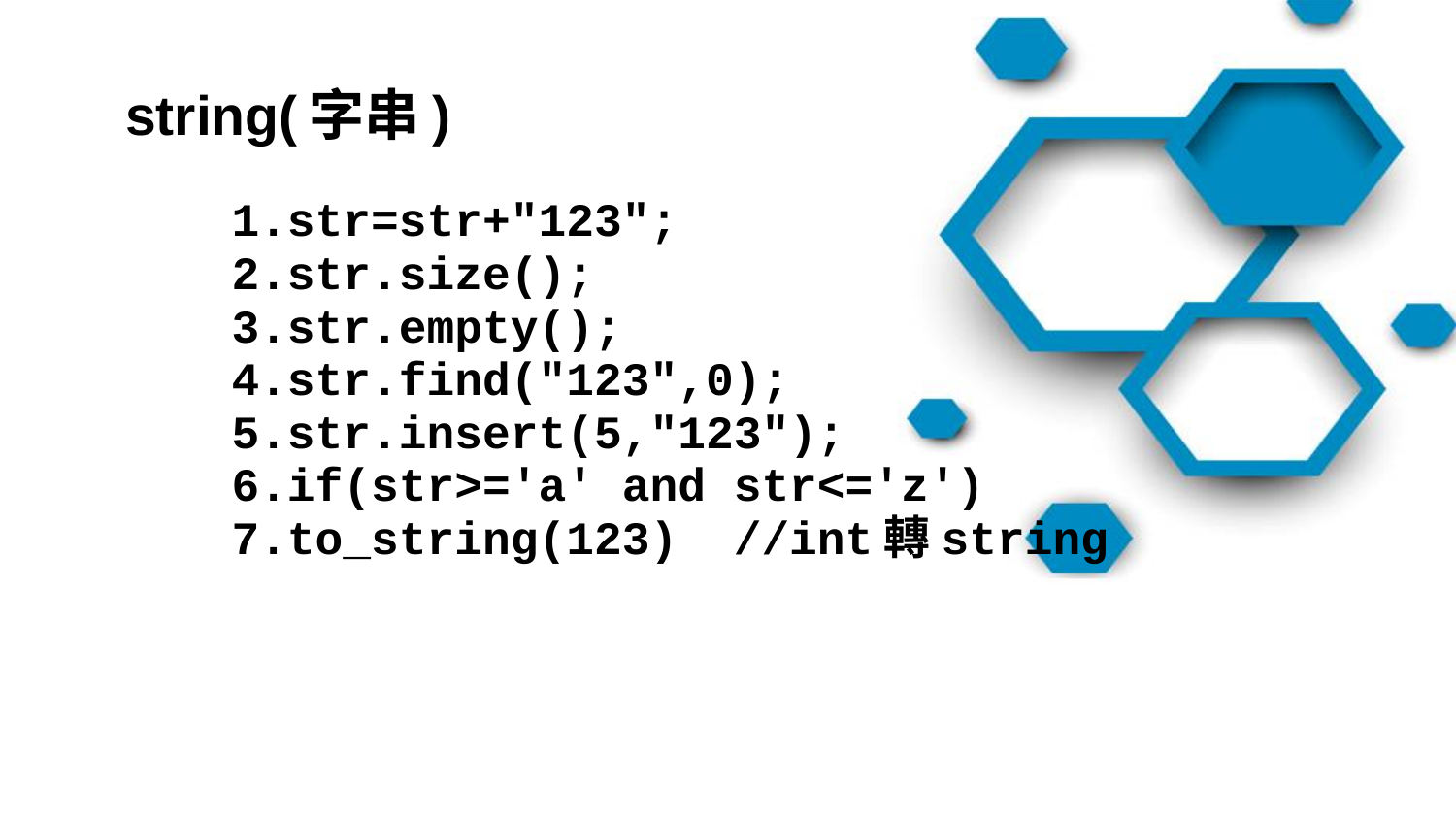

# string(字串)
      1.str=str+"123";
      2.str.size();
      3.str.empty();
      4.str.find("123",0);
      5.str.insert(5,"123");
      6.if(str>='a' and str<='z')
      7.to_string(123)  //int轉string